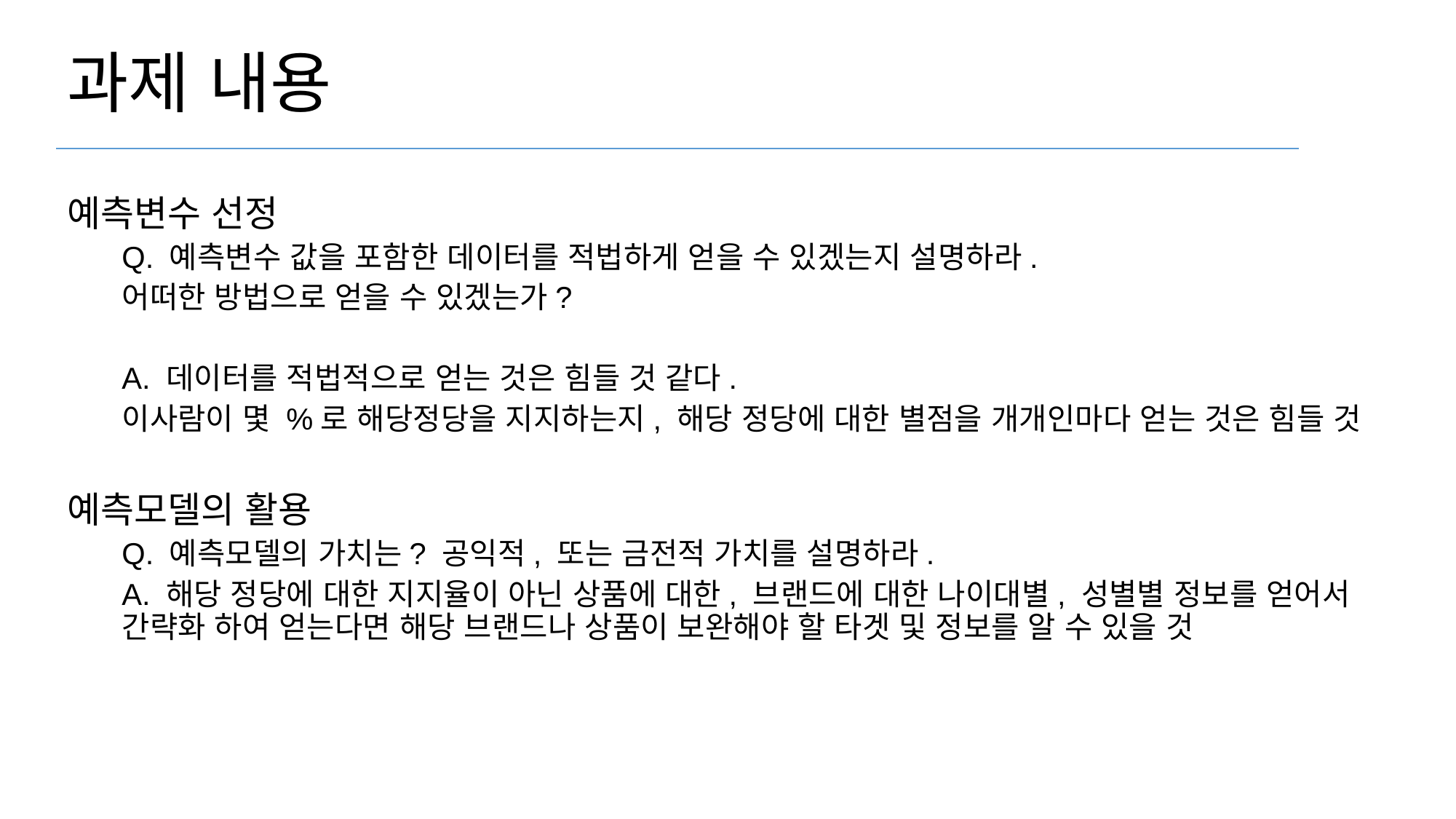

# 과제 내용
예측변수 선정
Q. 예측변수 값을 포함한 데이터를 적법하게 얻을 수 있겠는지 설명하라.
어떠한 방법으로 얻을 수 있겠는가?

A. 데이터를 적법적으로 얻는 것은 힘들 것 같다.
이사람이 몇 %로 해당정당을 지지하는지, 해당 정당에 대한 별점을 개개인마다 얻는 것은 힘들 것

예측모델의 활용
Q. 예측모델의 가치는? 공익적, 또는 금전적 가치를 설명하라.
A. 해당 정당에 대한 지지율이 아닌 상품에 대한, 브랜드에 대한 나이대별, 성별별 정보를 얻어서 간략화 하여 얻는다면 해당 브랜드나 상품이 보완해야 할 타겟 및 정보를 알 수 있을 것